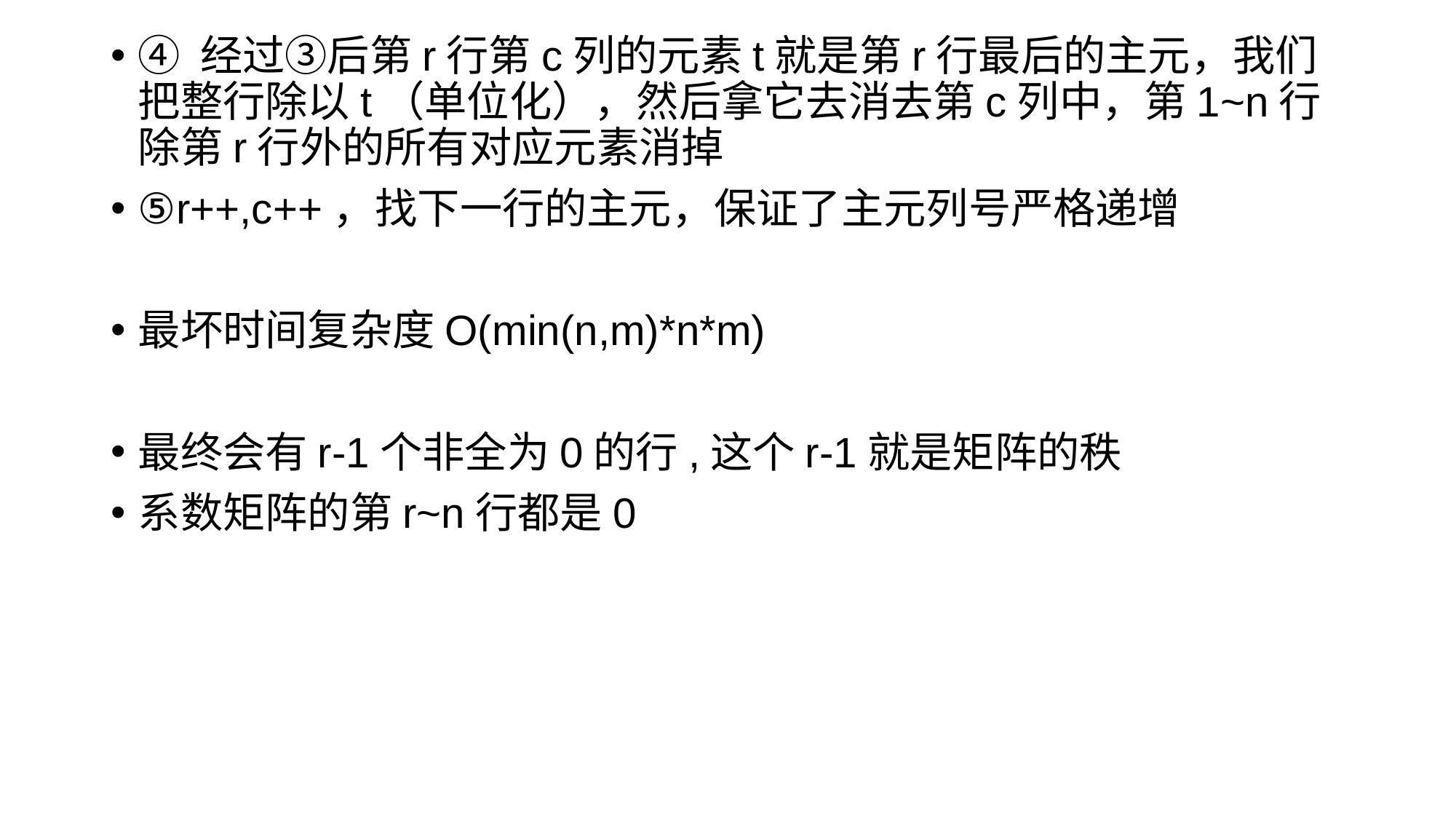

④ 经过③后第r行第c列的元素t就是第r行最后的主元，我们把整行除以t（单位化），然后拿它去消去第c列中，第1~n行除第r行外的所有对应元素消掉
⑤r++,c++，找下一行的主元，保证了主元列号严格递增

最坏时间复杂度O(min(n,m)*n*m)

最终会有r-1个非全为0的行,这个r-1就是矩阵的秩
系数矩阵的第r~n行都是0